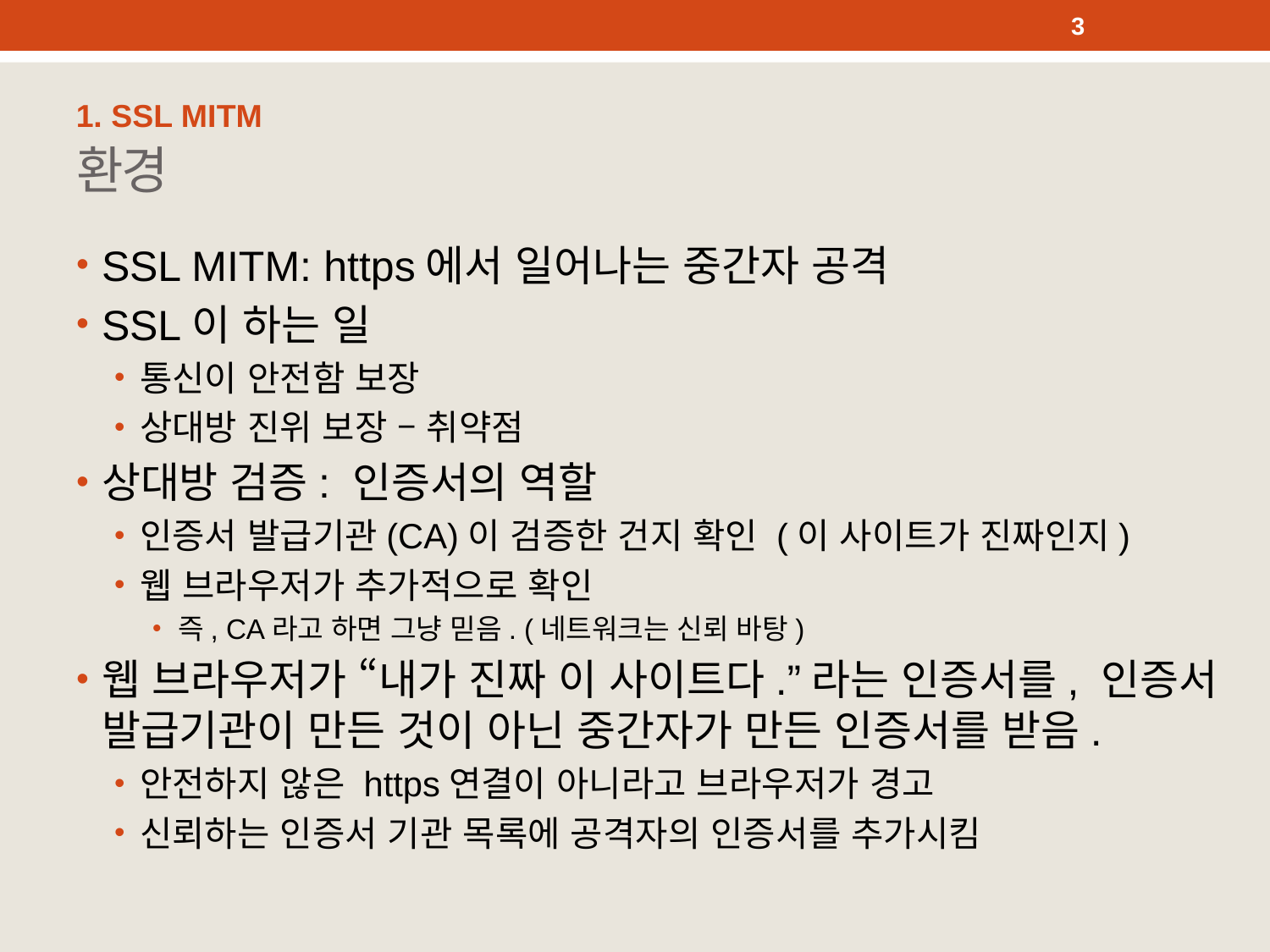

3
1. SSL MITM
# 환경
SSL MITM: https에서 일어나는 중간자 공격
SSL이 하는 일
통신이 안전함 보장
상대방 진위 보장 – 취약점
상대방 검증: 인증서의 역할
인증서 발급기관(CA)이 검증한 건지 확인 (이 사이트가 진짜인지)
웹 브라우저가 추가적으로 확인
즉, CA라고 하면 그냥 믿음. (네트워크는 신뢰 바탕)
웹 브라우저가 “내가 진짜 이 사이트다.”라는 인증서를, 인증서 발급기관이 만든 것이 아닌 중간자가 만든 인증서를 받음.
안전하지 않은 https연결이 아니라고 브라우저가 경고
신뢰하는 인증서 기관 목록에 공격자의 인증서를 추가시킴